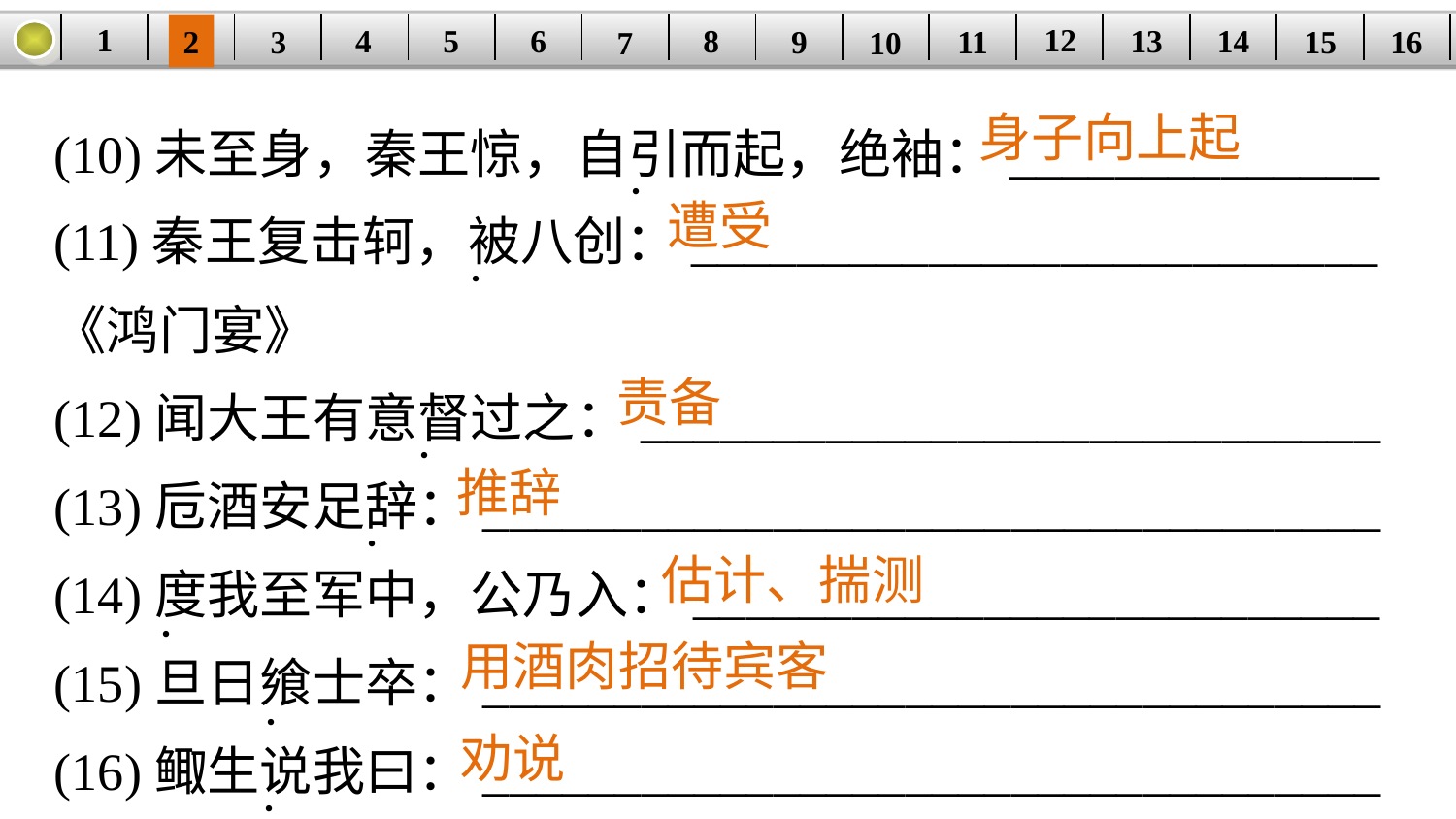

1
12
6
14
8
5
|  |  |  |  |  |  |  |  |  |  |  |  |  |  |  |  |
| --- | --- | --- | --- | --- | --- | --- | --- | --- | --- | --- | --- | --- | --- | --- | --- |
13
4
15
2
9
3
11
16
10
7

(10)未至身，秦王惊，自引而起，绝袖：______________
(11)秦王复击轲，被八创：__________________________
《鸿门宴》
(12)闻大王有意督过之：____________________________
(13)卮酒安足辞：__________________________________
(14)度我至军中，公乃入：__________________________
(15)旦日飨士卒：__________________________________
(16)鲰生说我曰：__________________________________
身子向上起
·
遭受
·
责备
·
推辞
·
估计、揣测
·
用酒肉招待宾客
·
劝说
·